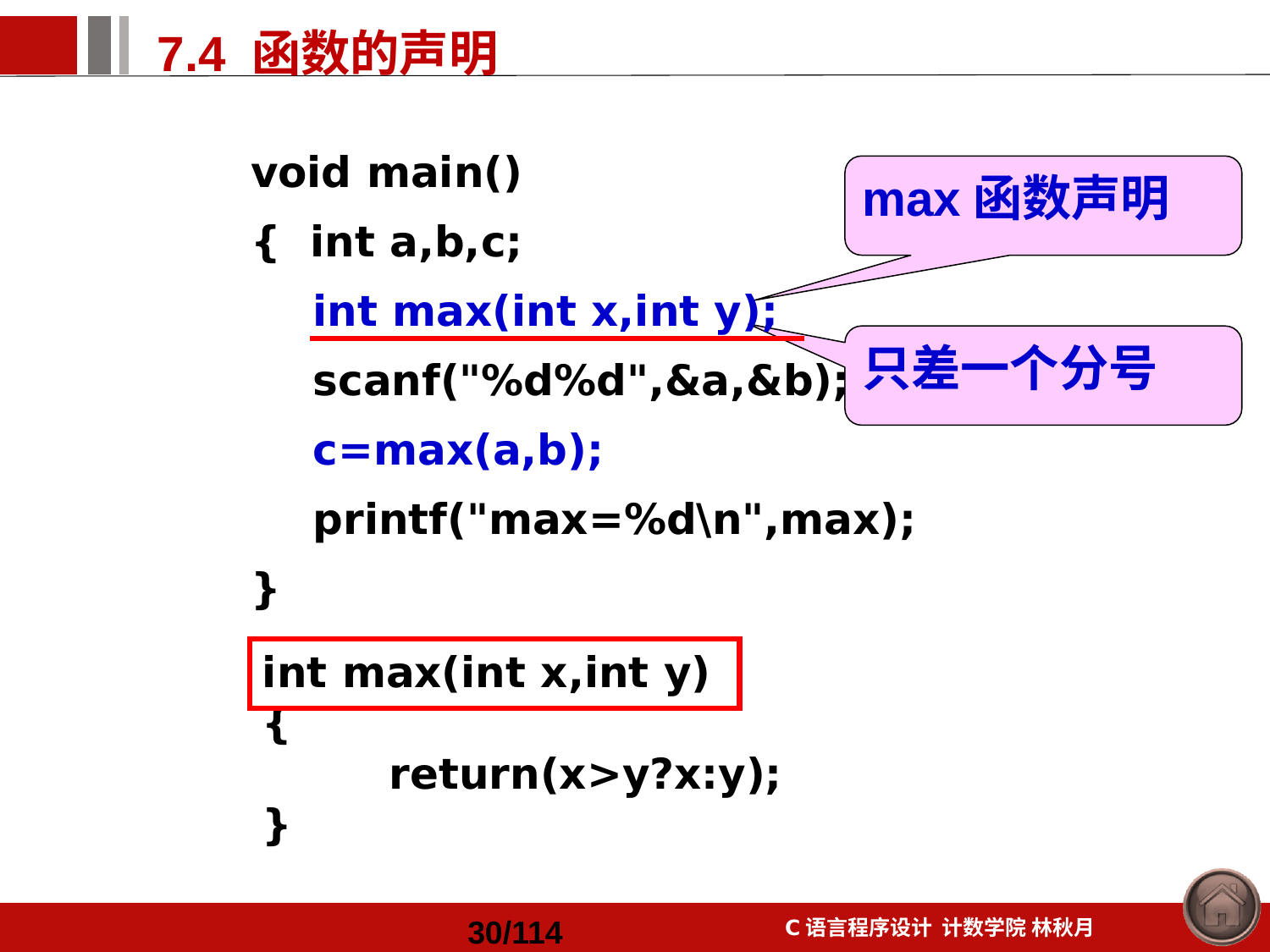

void main()
{  int a,b,c;
	 int max(int x,int y);
	 scanf("%d%d",&a,&b);
	 c=max(a,b);
	 printf("max=%d\n",max);
}
max函数声明
只差一个分号
int max(int x,int y)
{
	return(x>y?x:y);
}